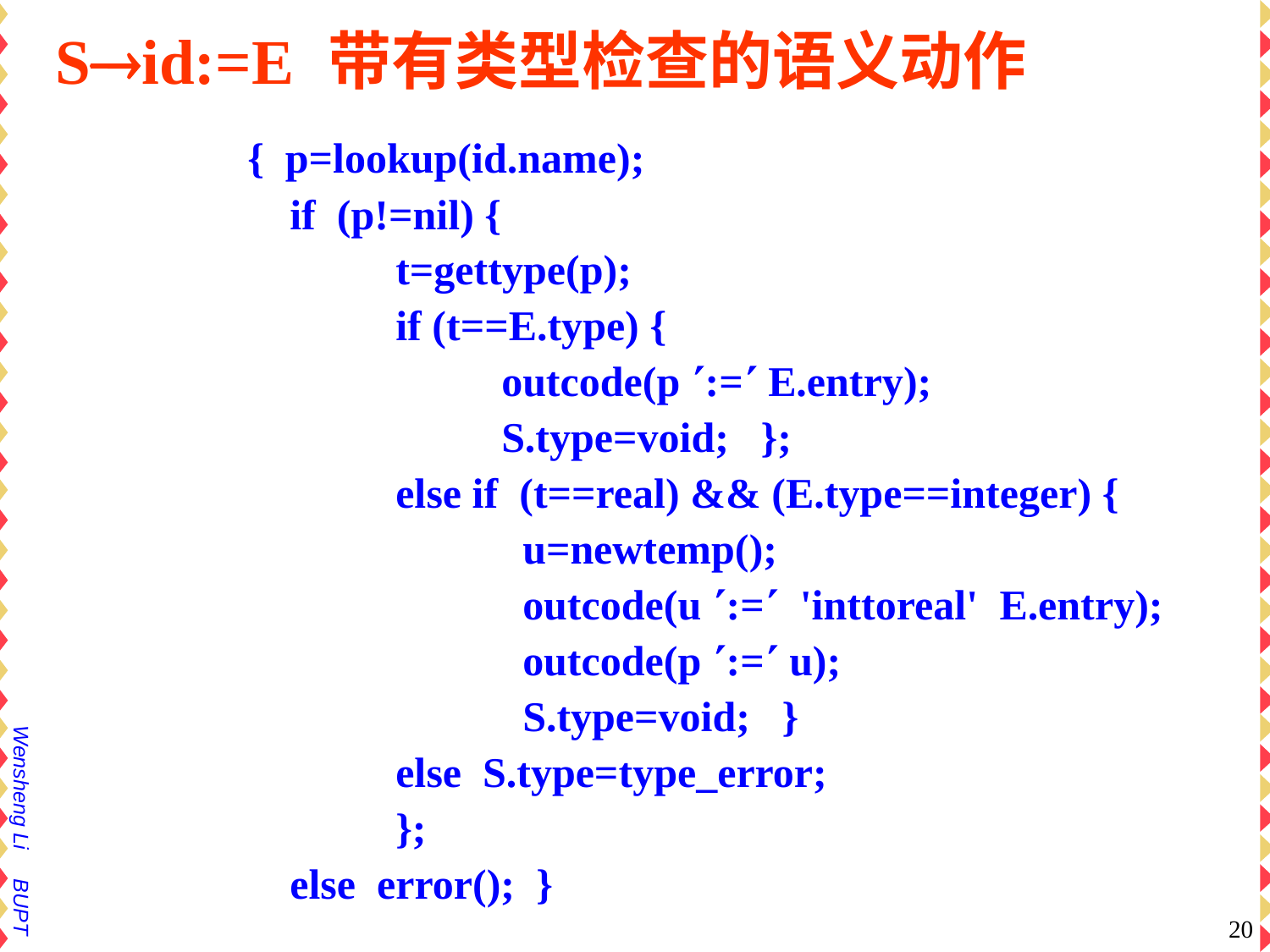

# S→id:=E  带有类型检查的语义动作
{  p=lookup(id.name);
    if  (p!=nil) {
              t=gettype(p);
              if (t==E.type) {
                  outcode(p ′:=′ E.entry);
                  S.type=void;   };
              else if  (t==real) && (E.type==integer) {
                    u=newtemp();
                    outcode(u ′:=′  'inttoreal'  E.entry);
                    outcode(p ′:=′ u);
                    S.type=void;   }
              else  S.type=type_error;
              };
    else  error();  }
20